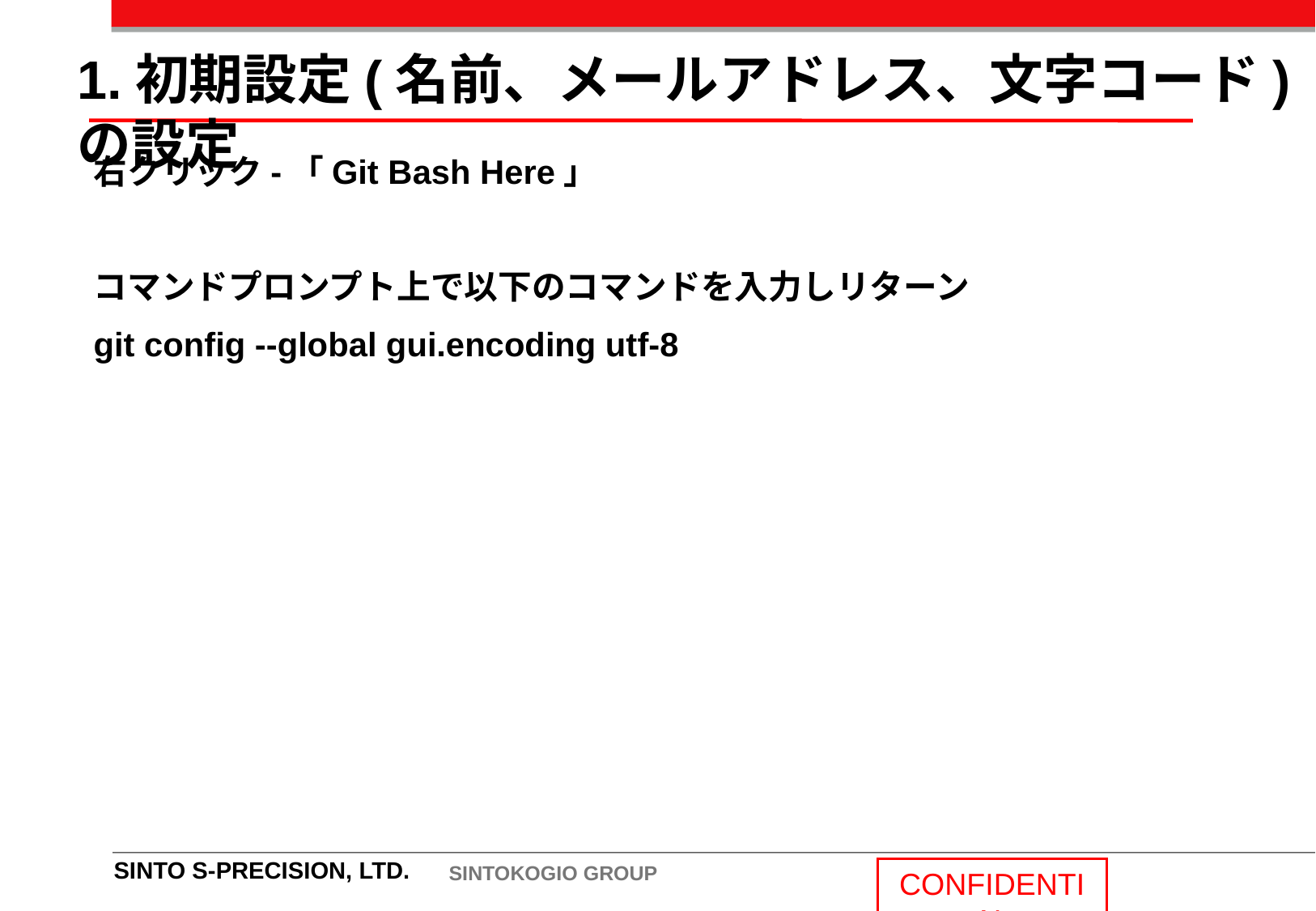

1.初期設定(名前、メールアドレス、文字コード)の設定

右クリック-「Git Bash Here」

コマンドプロンプト上で以下のコマンドを入力しリターン
git config --global gui.encoding utf-8
SINTO S-PRECISION, LTD.
SINTOKOGIO GROUP
CONFIDENTIAL